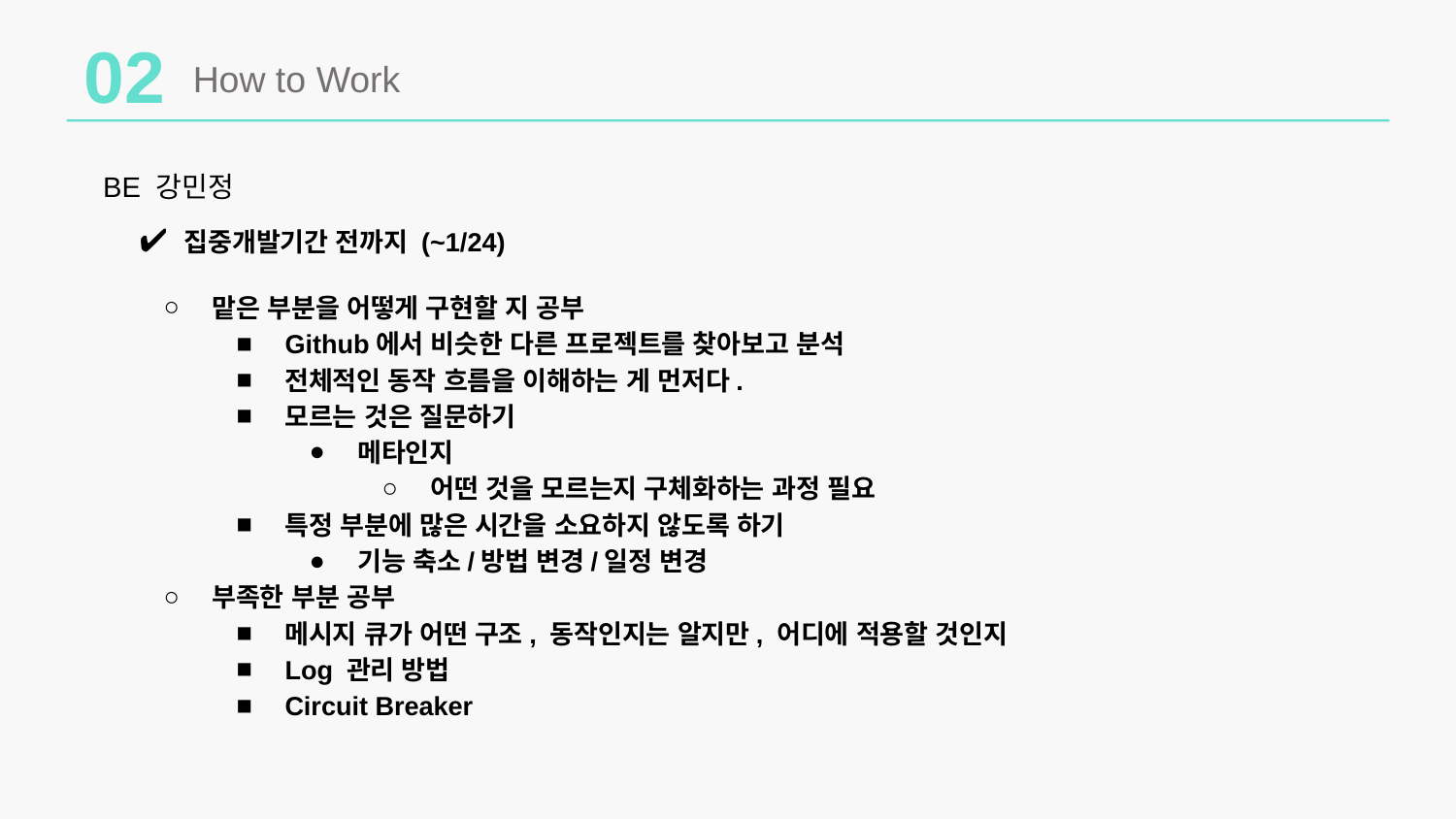

02
How to Work

BE 강민정
✔️ 집중개발기간 전까지 (~1/24)
맡은 부분을 어떻게 구현할 지 공부
Github에서 비슷한 다른 프로젝트를 찾아보고 분석
전체적인 동작 흐름을 이해하는 게 먼저다.
모르는 것은 질문하기
메타인지
어떤 것을 모르는지 구체화하는 과정 필요
특정 부분에 많은 시간을 소요하지 않도록 하기
기능 축소/방법 변경/일정 변경
부족한 부분 공부
메시지 큐가 어떤 구조, 동작인지는 알지만, 어디에 적용할 것인지
Log 관리 방법
Circuit Breaker